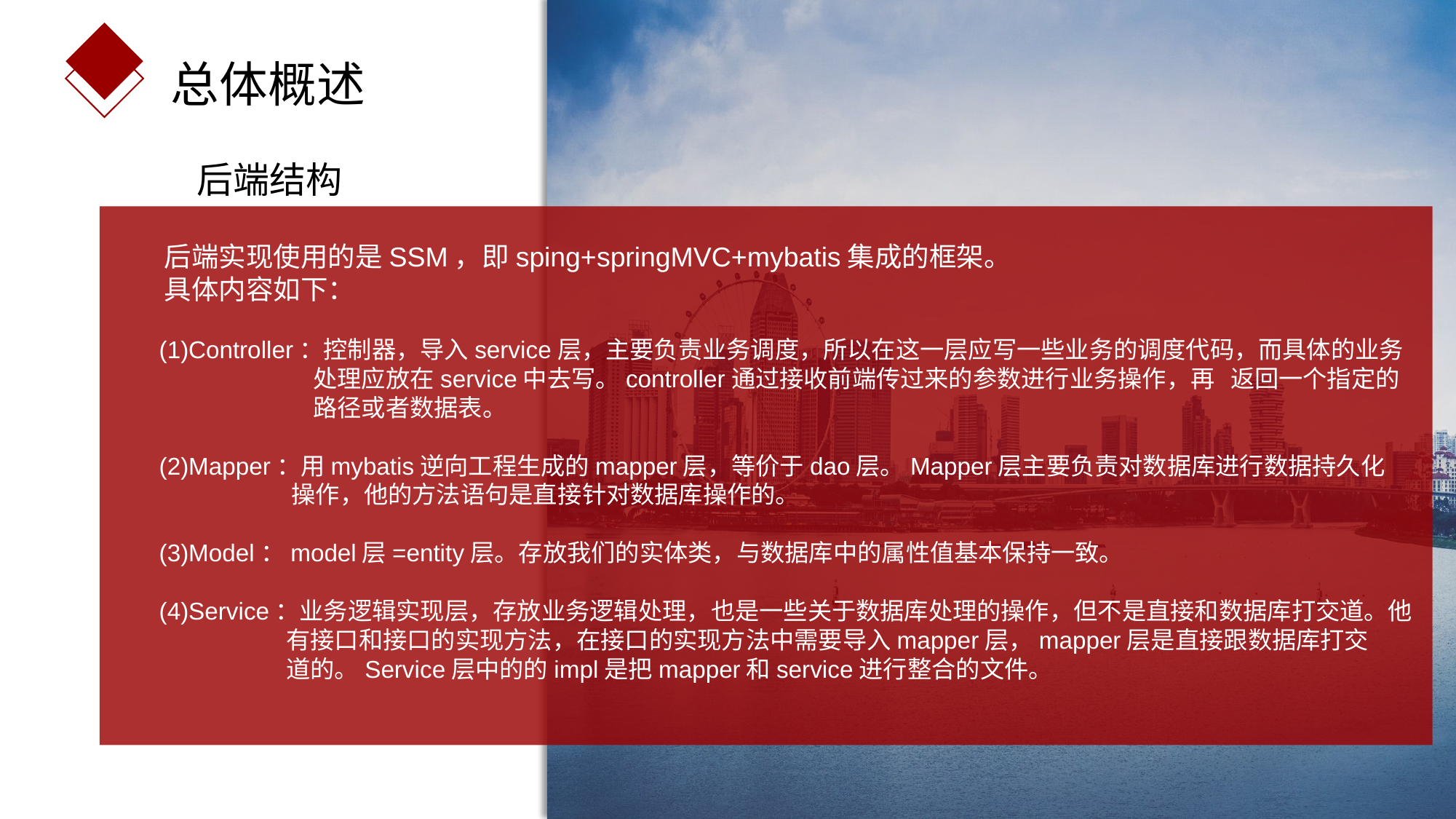

总体概述
后端结构

   后端实现使用的是SSM，即sping+springMVC+mybatis集成的框架。
   具体内容如下：

   (1)Controller：控制器，导入service层，主要负责业务调度，所以在这一层应写一些业务的调度代码，而具体的业务  	            处理应放在service中去写。controller通过接收前端传过来的参数进行业务操作，再	返回一个指定的 	            路径或者数据表。

   (2)Mapper：用mybatis逆向工程生成的mapper层，等价于dao层。Mapper层主要负责对数据库进行数据持久化  	        操作，他的方法语句是直接针对数据库操作的。

   (3)Model：model层=entity层。存放我们的实体类，与数据库中的属性值基本保持一致。

   (4)Service：业务逻辑实现层，存放业务逻辑处理，也是一些关于数据库处理的操作，但不是直接和数据库打交道。他	       有接口和接口的实现方法，在接口的实现方法中需要导入mapper层，mapper层是直接跟数据库打交	       道的。Service层中的的impl是把mapper和service进行整合的文件。